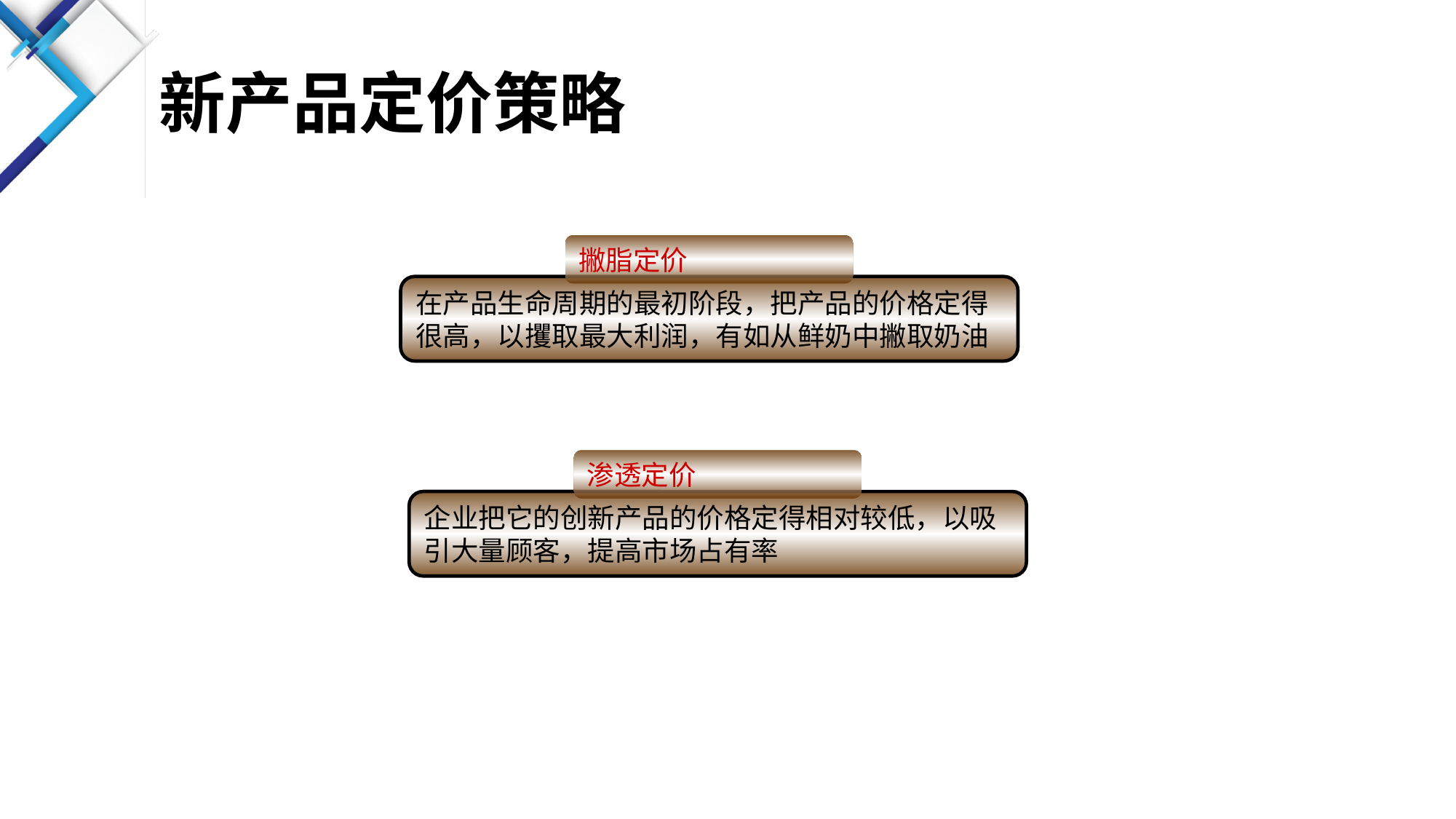

# 新产品定价策略
撇脂定价
在产品生命周期的最初阶段，把产品的价格定得很高，以攫取最大利润，有如从鲜奶中撇取奶油
渗透定价
企业把它的创新产品的价格定得相对较低，以吸引大量顾客，提高市场占有率